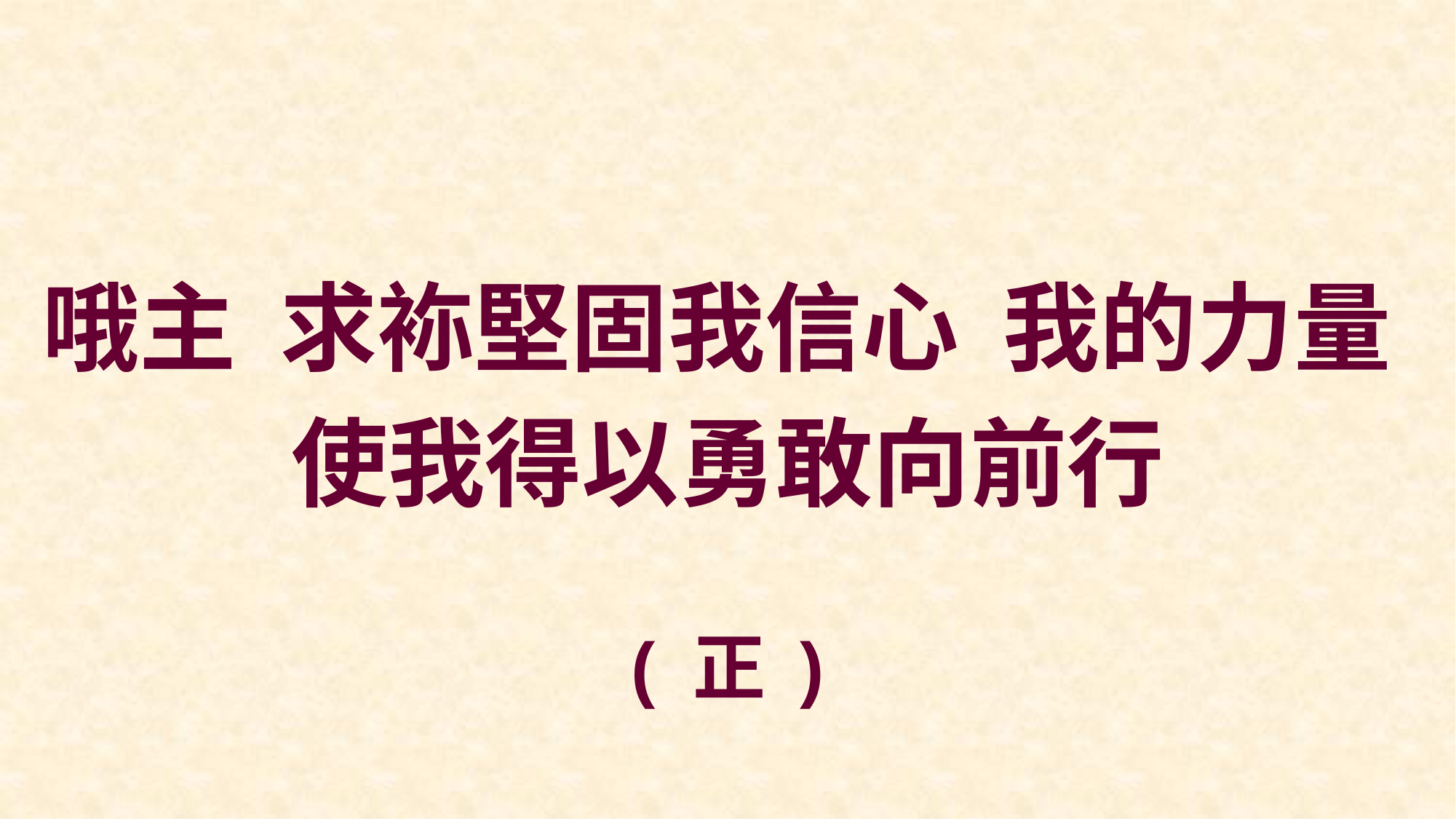

哦主  求袮堅固我信心  我的力量
使我得以勇敢向前行
( 正 )